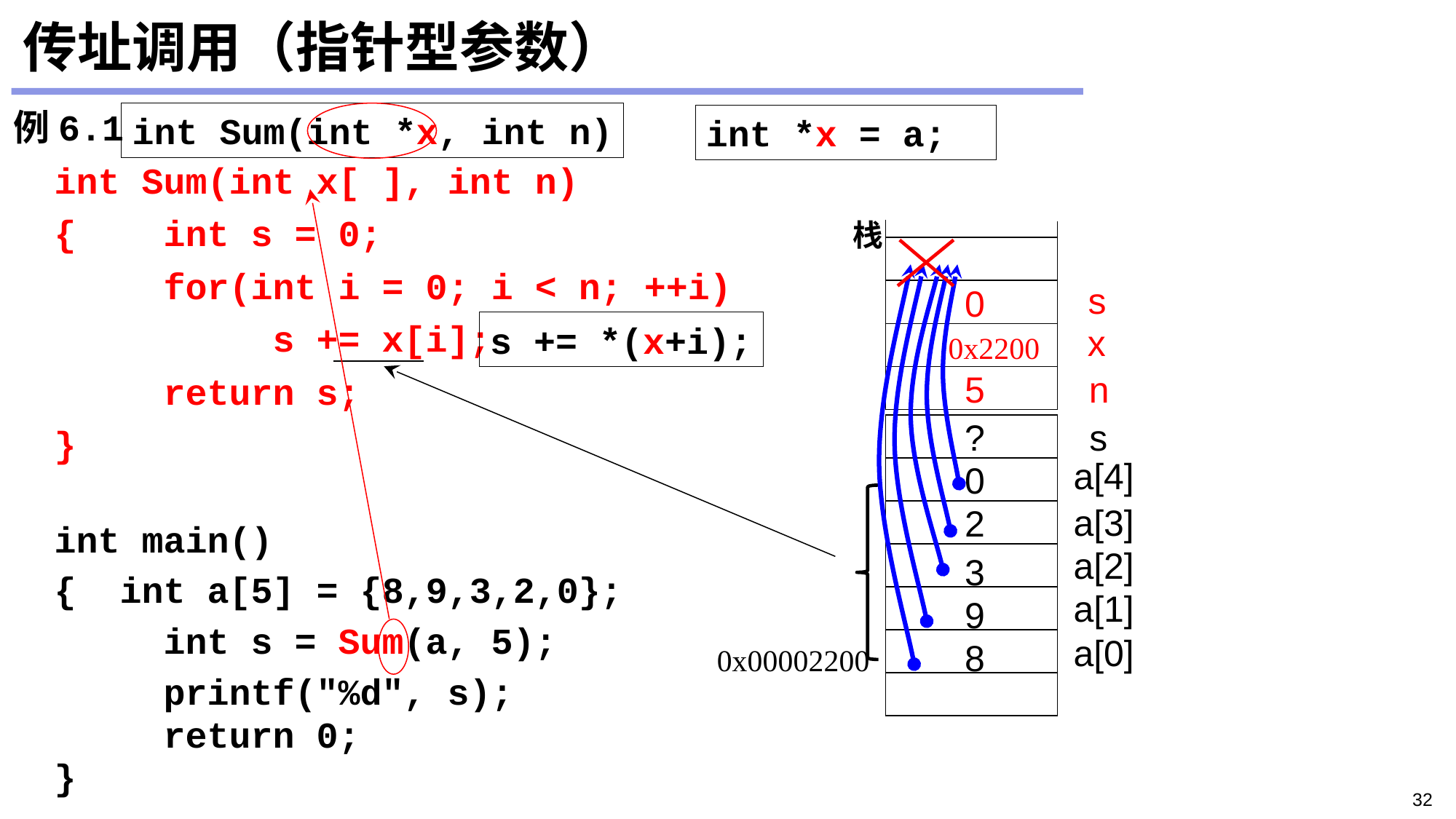

# 传址调用（指针型参数）
例6.1
	int Sum(int x[ ], int n)
	{	int s = 0;
		for(int i = 0; i < n; ++i)
			s += x[i];
		return s;
	}

	int main()
	{  int a[5] = {8,9,3,2,0};
		int s = Sum(a, 5);
    	printf("%d", s);
		return 0;
	}
int Sum(int *x, int n)

int *x = a;
栈

s
0

s += *(x+i);
x
0x2200
5
n
?
s
a[4]
0

a[3]
2
a[2]
3
a[1]
9

a[0]
8
0x00002200
32